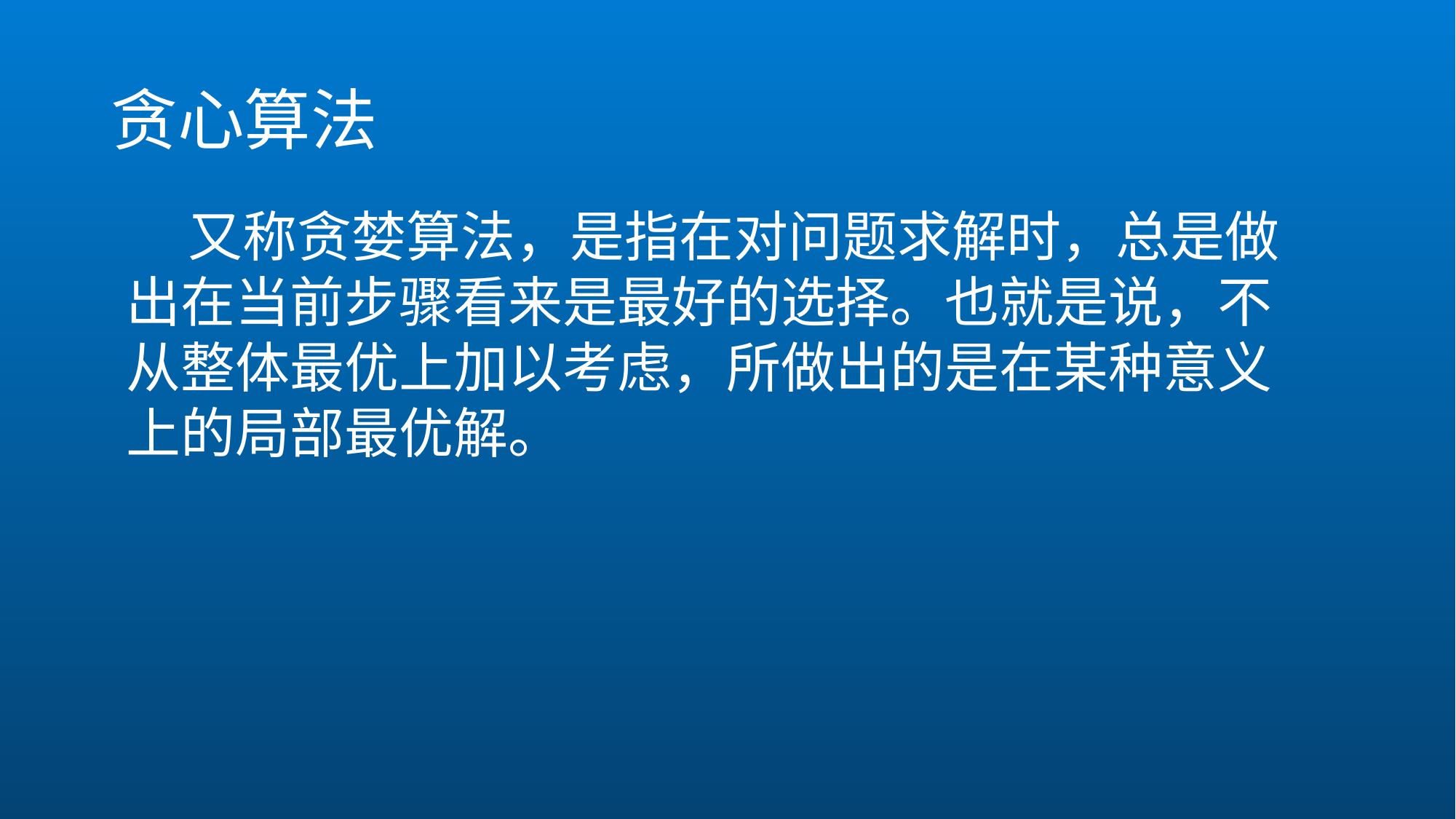

# 贪心算法
    又称贪婪算法，是指在对问题求解时，总是做出在当前步骤看来是最好的选择。也就是说，不从整体最优上加以考虑，所做出的是在某种意义上的局部最优解。